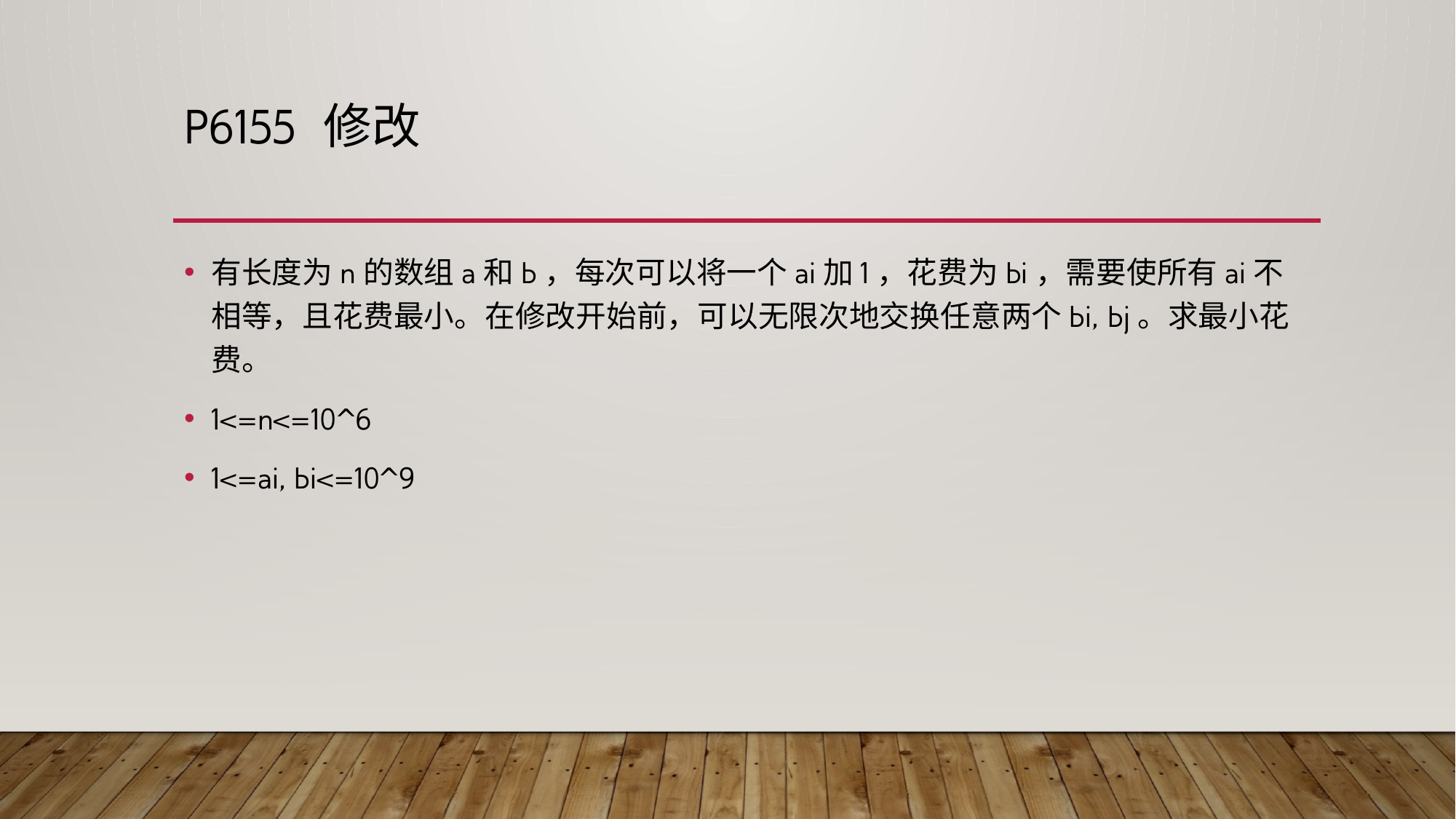

# P6155 修改
有长度为n的数组a和b，每次可以将一个ai加1，花费为bi，需要使所有ai不相等，且花费最小。在修改开始前，可以无限次地交换任意两个bi, bj。求最小花费。
1<=n<=10^6
1<=ai, bi<=10^9